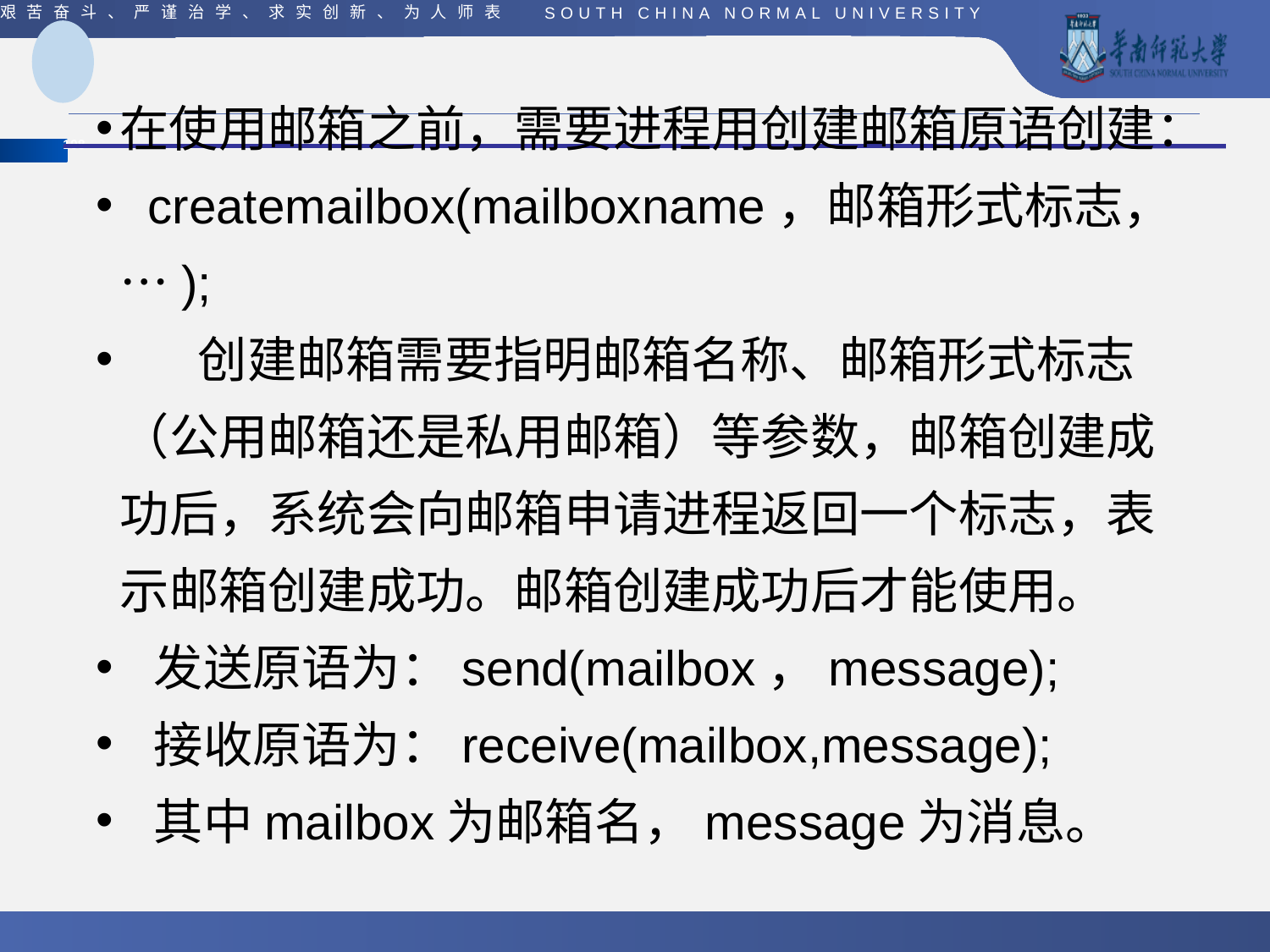

在使用邮箱之前，需要进程用创建邮箱原语创建：
  createmailbox(mailboxname，邮箱形式标志，…);
      创建邮箱需要指明邮箱名称、邮箱形式标志（公用邮箱还是私用邮箱）等参数，邮箱创建成功后，系统会向邮箱申请进程返回一个标志，表示邮箱创建成功。邮箱创建成功后才能使用。
  发送原语为：send(mailbox，message);
  接收原语为：receive(mailbox,message);
  其中mailbox为邮箱名，message为消息。

108